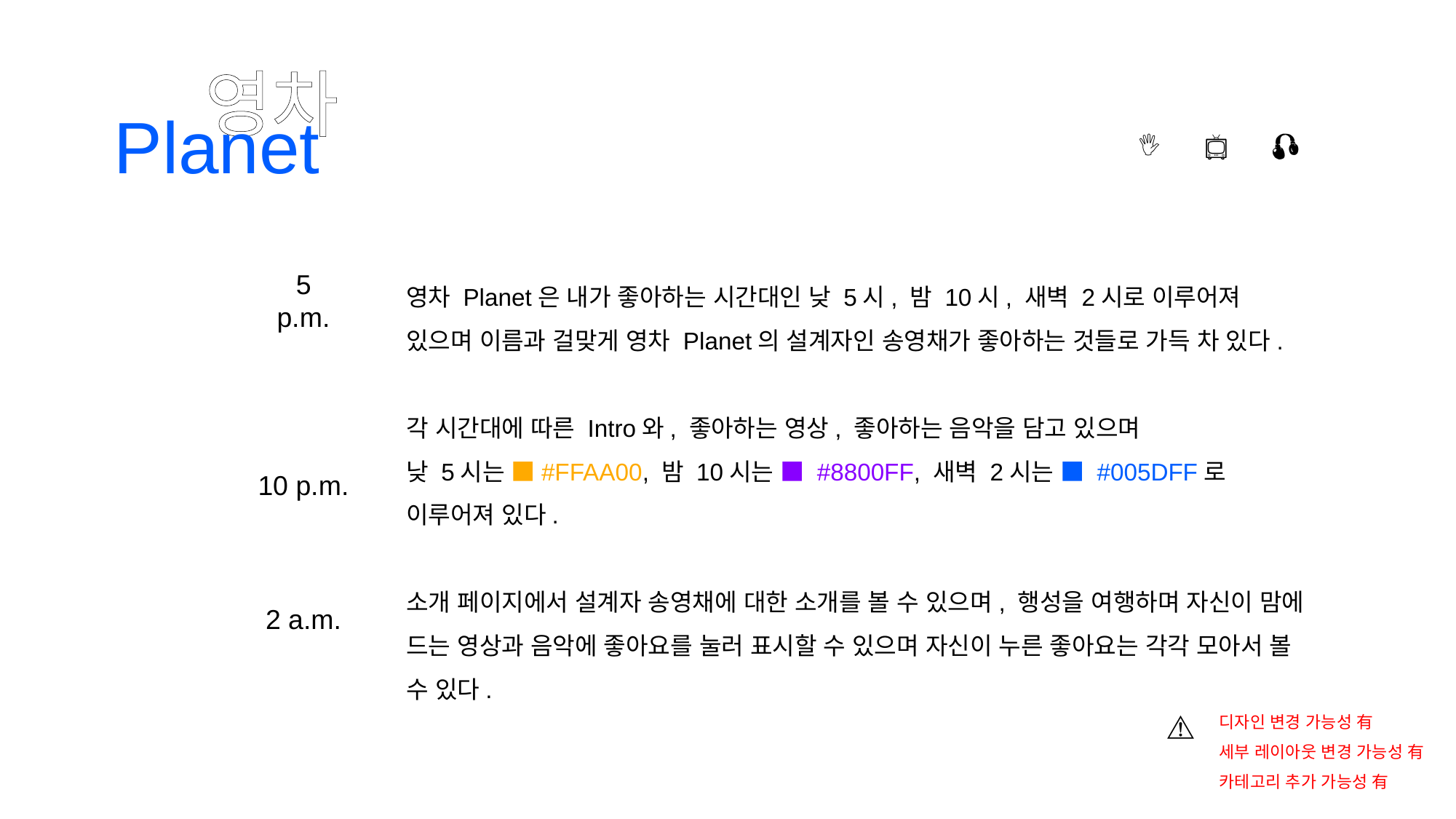

영차
Planet
🎧
🖐
📺
5 p.m.
영차 Planet은 내가 좋아하는 시간대인 낮 5시, 밤 10시, 새벽 2시로 이루어져 있으며 이름과 걸맞게 영차 Planet의 설계자인 송영채가 좋아하는 것들로 가득 차 있다.

각 시간대에 따른 Intro와, 좋아하는 영상, 좋아하는 음악을 담고 있으며
낮 5시는 ■#FFAA00, 밤 10시는 ■ #8800FF, 새벽 2시는 ■ #005DFF로 이루어져 있다.

소개 페이지에서 설계자 송영채에 대한 소개를 볼 수 있으며, 행성을 여행하며 자신이 맘에 드는 영상과 음악에 좋아요를 눌러 표시할 수 있으며 자신이 누른 좋아요는 각각 모아서 볼 수 있다.

10 p.m.
2 a.m.
디자인 변경 가능성 有
세부 레이아웃 변경 가능성 有
카테고리 추가 가능성 有

⚠